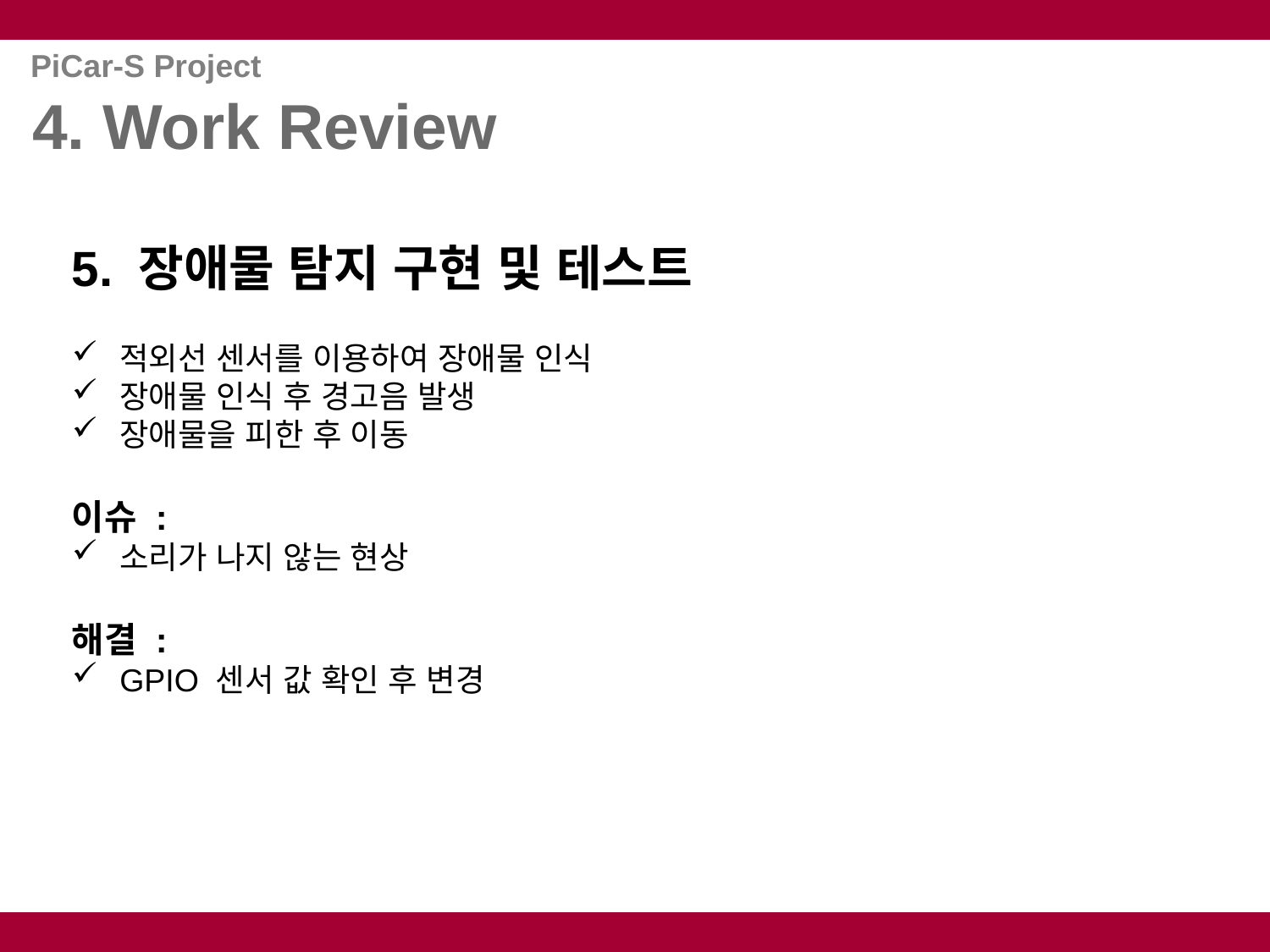

PiCar-S Project
4. Work Review
5. 장애물 탐지 구현 및 테스트

적외선 센서를 이용하여 장애물 인식
장애물 인식 후 경고음 발생
장애물을 피한 후 이동

이슈 :
소리가 나지 않는 현상

해결 :
GPIO 센서 값 확인 후 변경